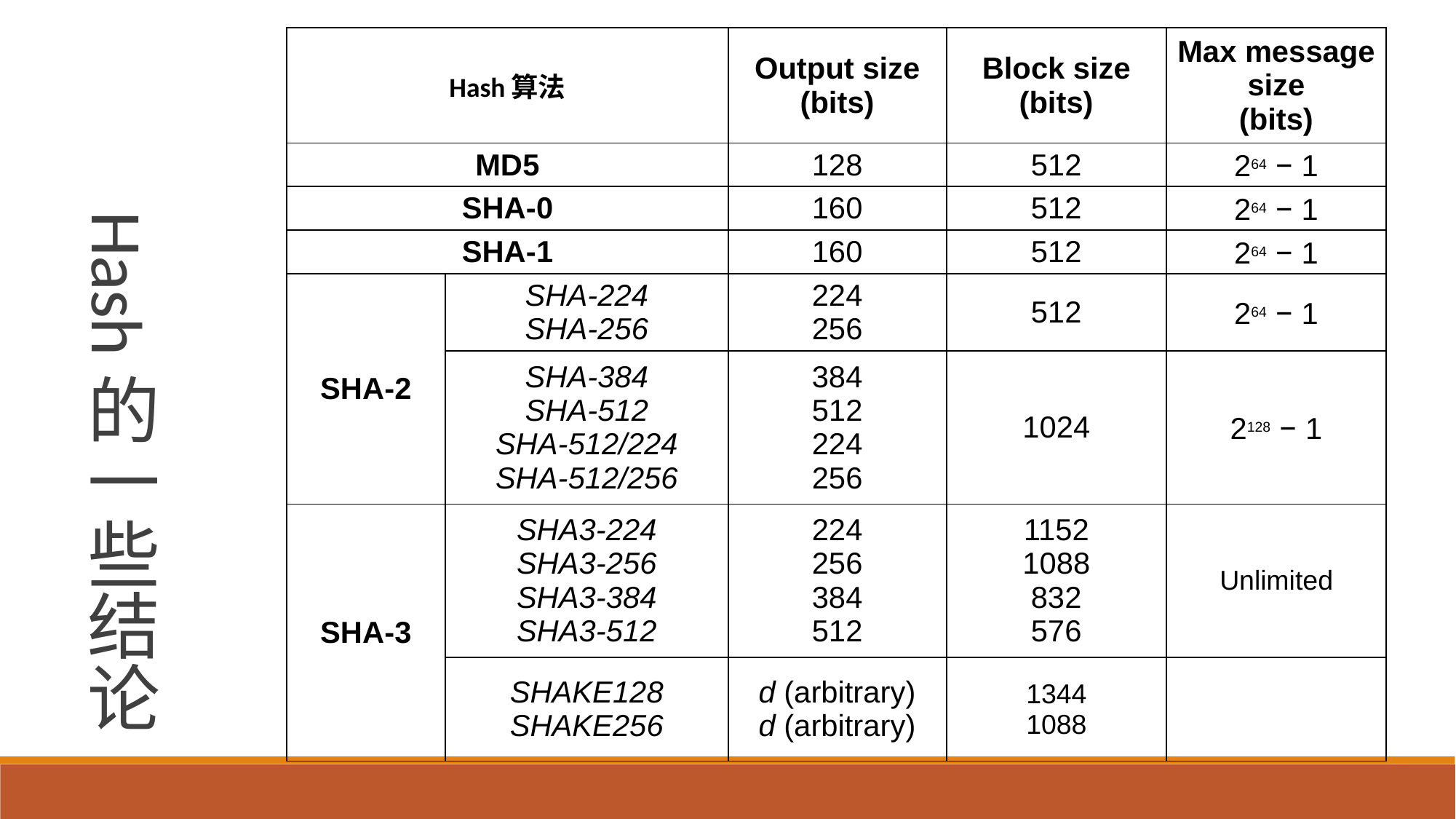

| Hash算法 |  | Output size (bits) | Block size (bits) | Max message size (bits) |
| --- | --- | --- | --- | --- |
| MD5 |  | 128 | 512 | 264 − 1 |
| SHA-0 |  | 160 | 512 | 264 − 1 |
| SHA-1 |  | 160 | 512 | 264 − 1 |
| SHA-2 | SHA-224 SHA-256 | 224 256 | 512 | 264 − 1 |
|  | SHA-384 SHA-512 SHA-512/224 SHA-512/256 | 384 512 224 256 | 1024 | 2128 − 1 |
| SHA-3 | SHA3-224 SHA3-256 SHA3-384 SHA3-512 | 224 256 384 512 | 1152 1088 832 576 | Unlimited |
|  | SHAKE128 SHAKE256 | d (arbitrary) d (arbitrary) | 1344 1088 |  |
# Hash的一些结论